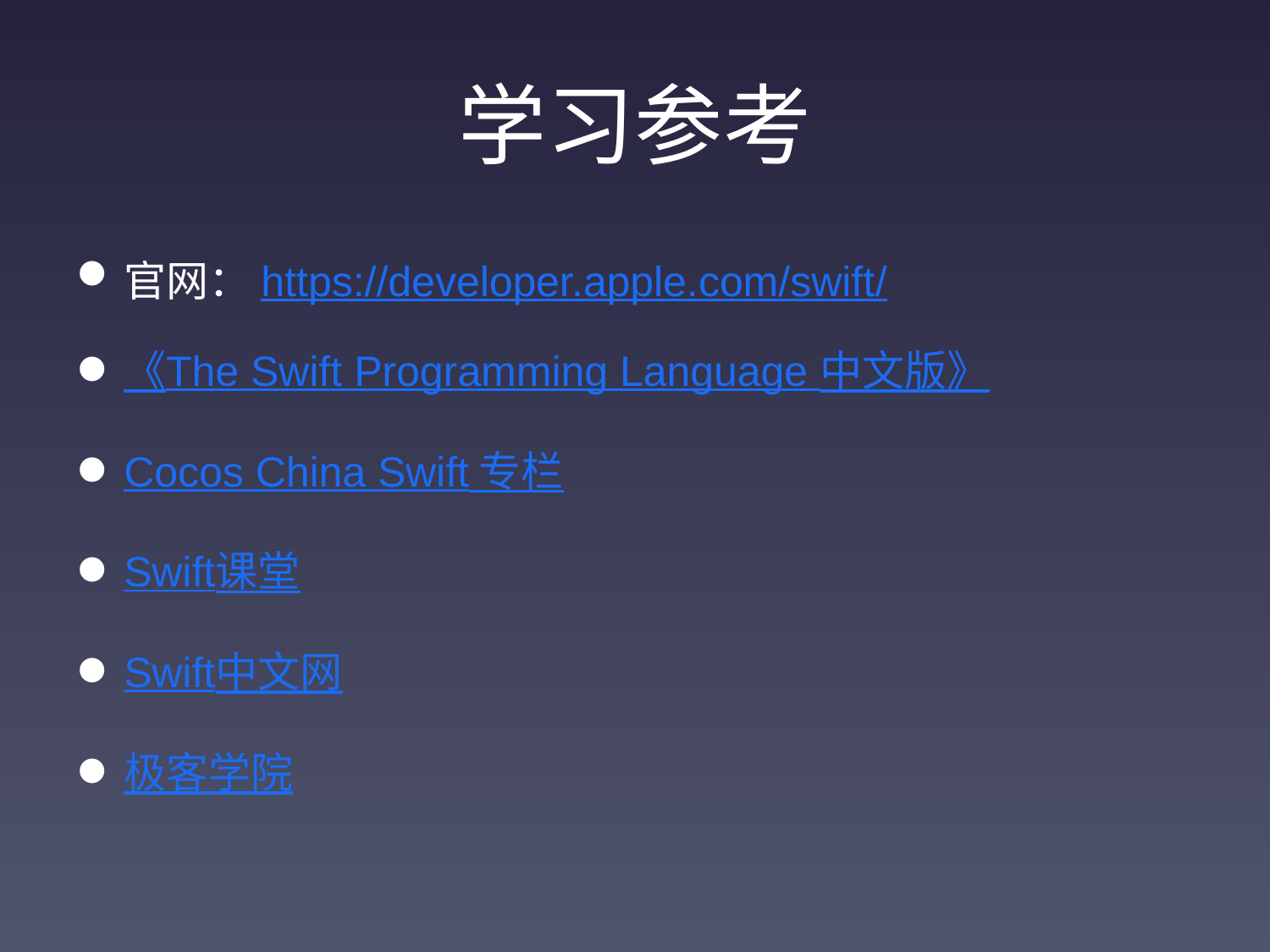

# 学习参考
官网：https://developer.apple.com/swift/
《The Swift Programming Language 中文版》
Cocos China Swift 专栏
Swift课堂
Swift中文网
极客学院